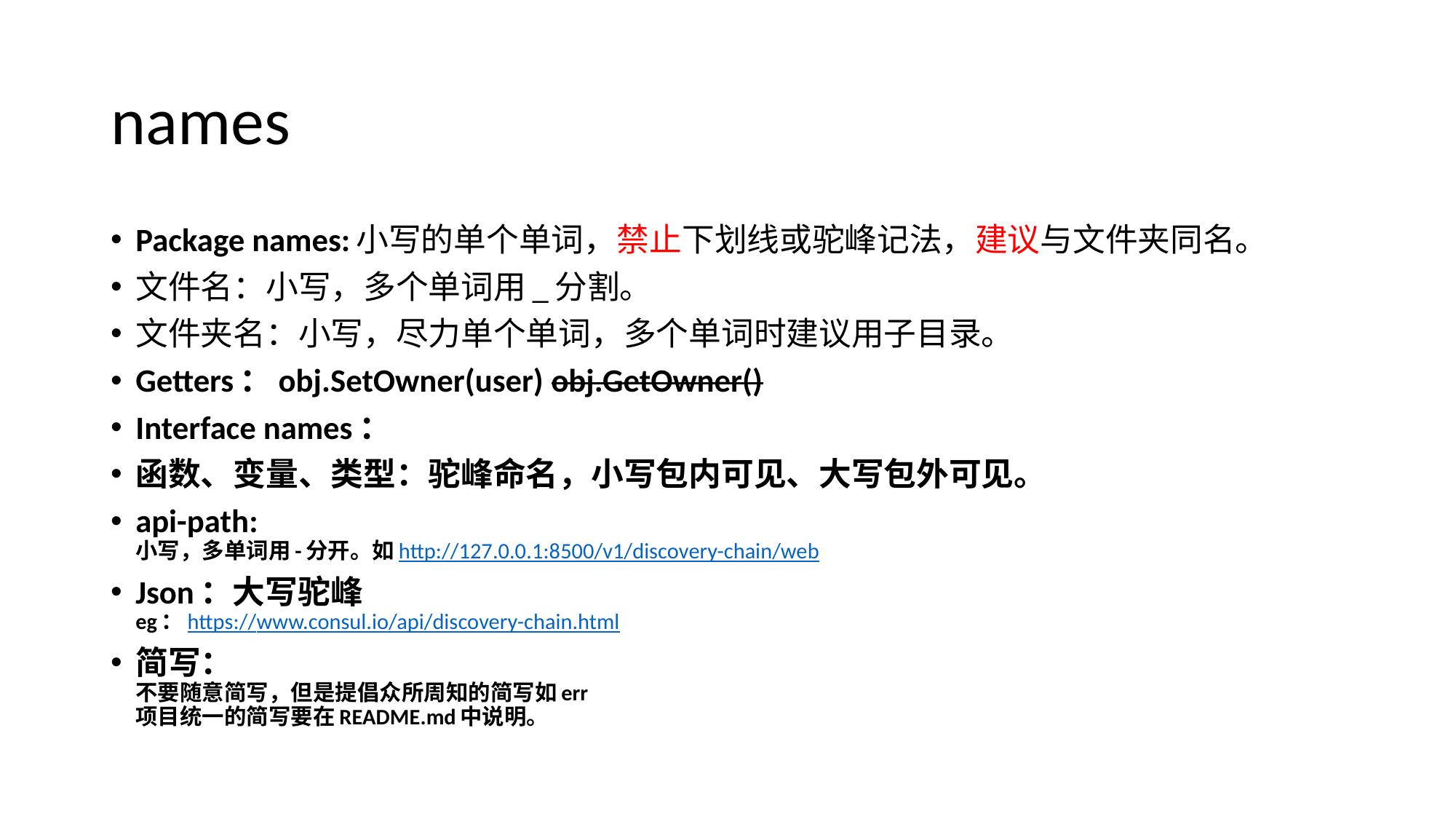

# names
Package names:小写的单个单词，禁止下划线或驼峰记法，建议与文件夹同名。
文件名：小写，多个单词用_分割。
文件夹名：小写，尽力单个单词，多个单词时建议用子目录。
Getters：obj.SetOwner(user) obj.GetOwner()
Interface names：
函数、变量、类型：驼峰命名，小写包内可见、大写包外可见。
api-path:
小写，多单词用-分开。如http://127.0.0.1:8500/v1/discovery-chain/web
Json：大写驼峰
eg：https://www.consul.io/api/discovery-chain.html
简写：
不要随意简写，但是提倡众所周知的简写如err
项目统一的简写要在README.md中说明。